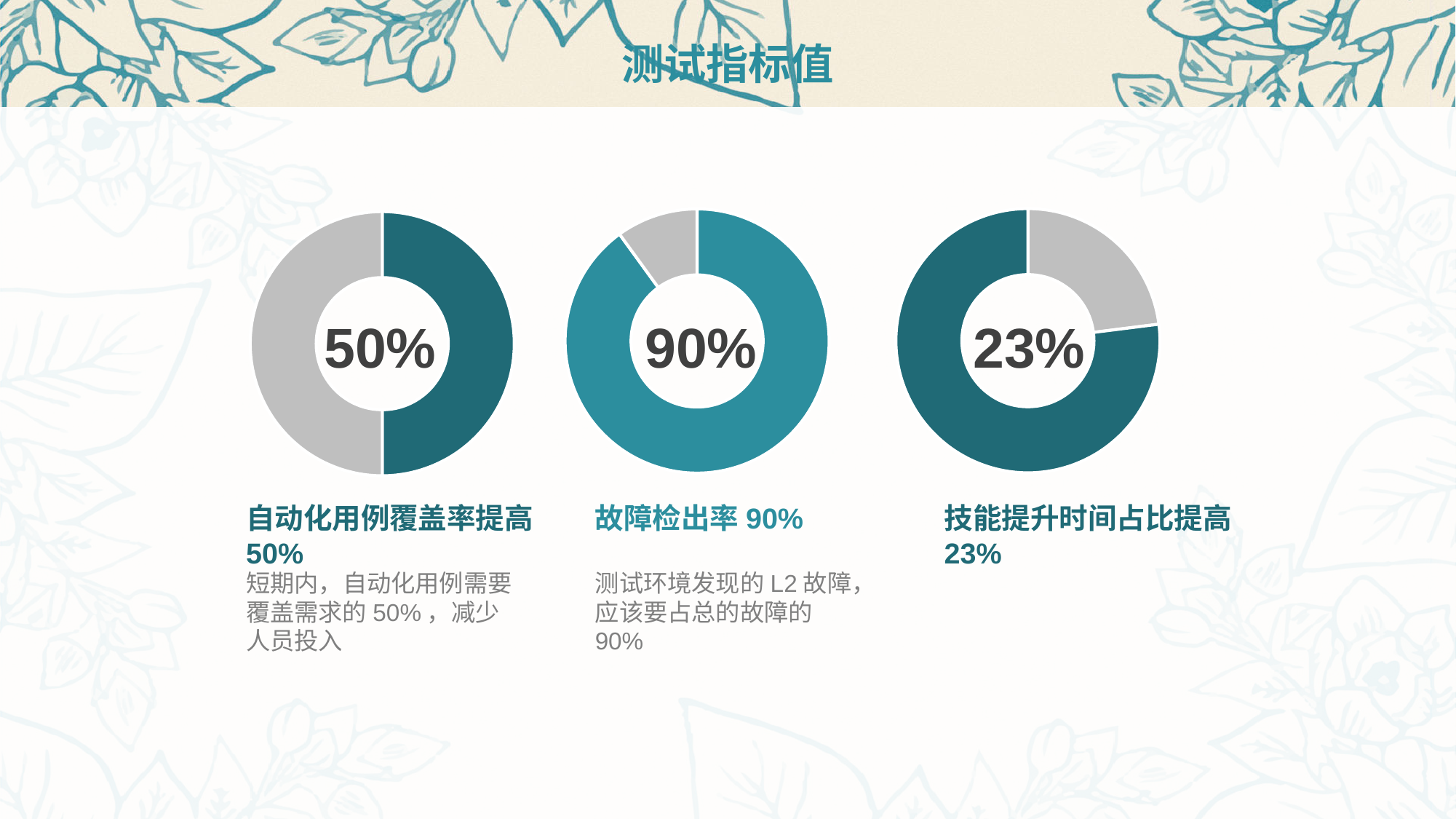

# 测试指标值

### Chart

| Category | SALE |
|---|---|
| A | 23.0 |
|  | None |
| B | 77.0 |
23%

### Chart

| Category | SALE |
|---|---|
| A | 9.0 |
|  | None |
| B | 1.0 |
90%

### Chart

| Category | SALE |
|---|---|
| A | 5.0 |
|  | None |
| B | 5.0 |
50%
自动化用例覆盖率提高50%
短期内，自动化用例需要覆盖需求的50%，减少人员投入
故障检出率90%
测试环境发现的L2故障，应该要占总的故障的90%
技能提升时间占比提高23%